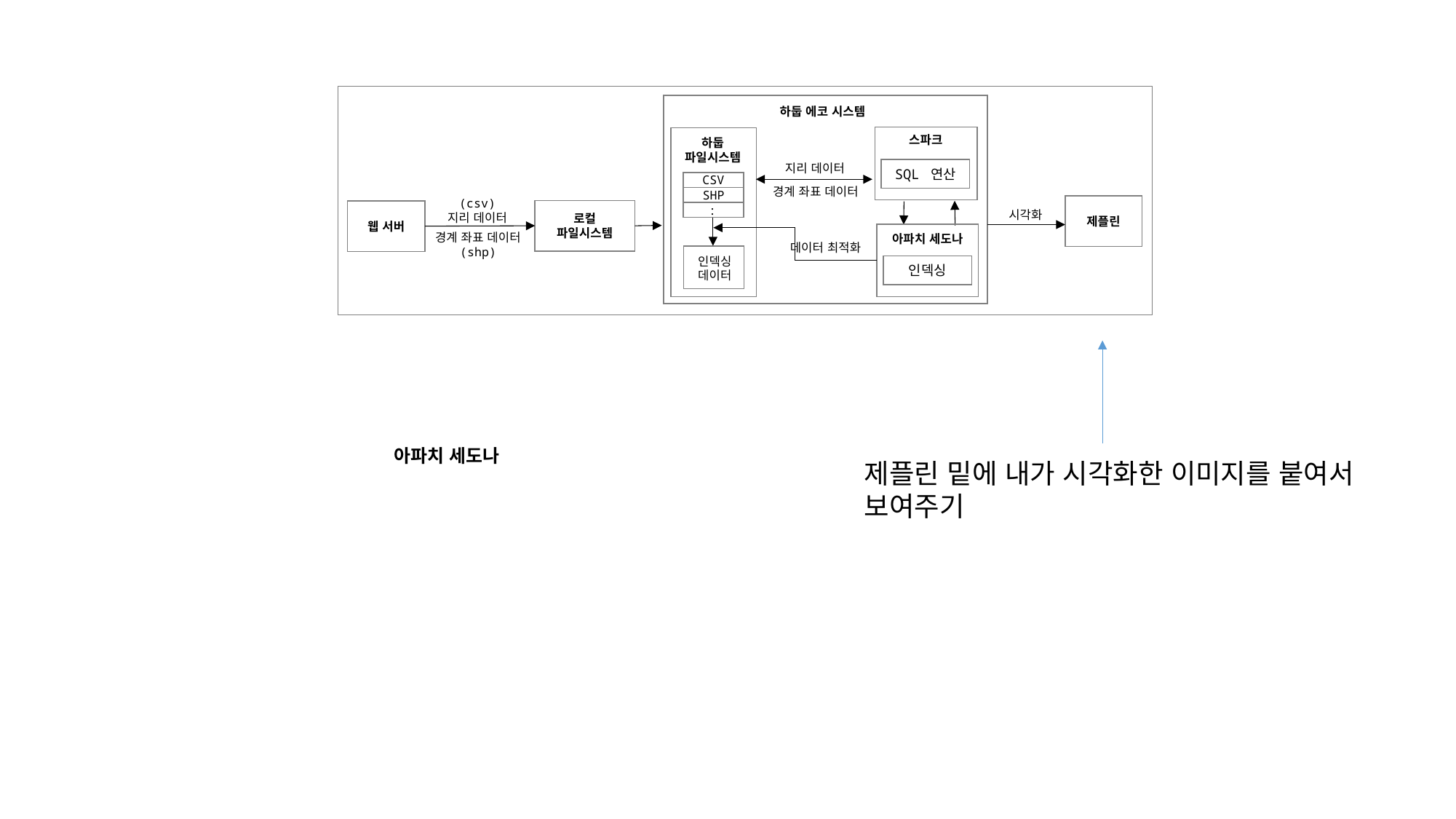

하둡 에코 시스템
스파크

SQL 연산
인덱싱

하둡
파일시스템
지리 데이터
경계 좌표 데이터
CSV

SHP
인덱싱
데이터
(csv)
지리 데이터
경계 좌표 데이터
(shp)
제플린
:
로컬
파일시스템
웹 서버
시각화

아파치 세도나
데이터 최적화

아파치 세도나
제플린 밑에 내가 시각화한 이미지를 붙여서 보여주기